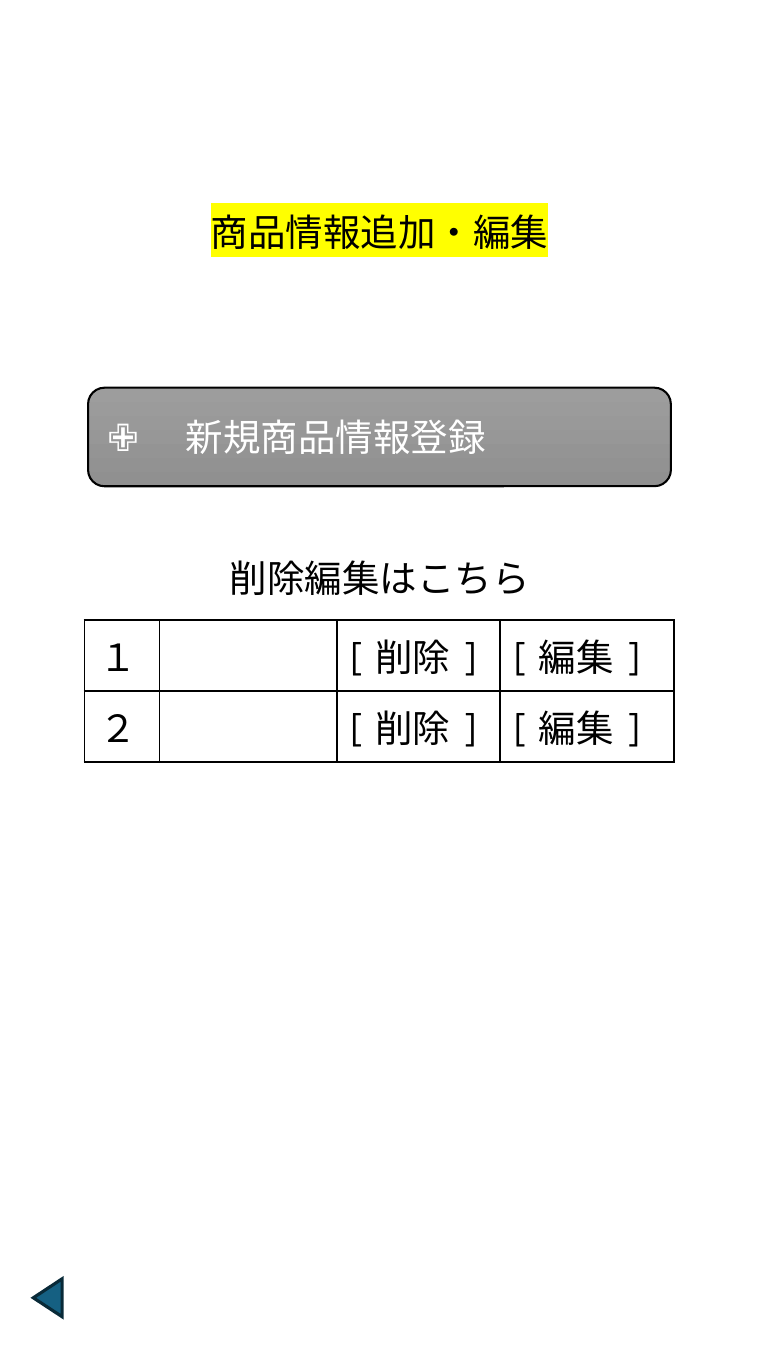

商品情報追加・編集
✙　新規商品情報登録
削除編集はこちら
| １ |  | [削除] | [編集] |
| --- | --- | --- | --- |
| ２ |  | [削除] | [編集] |